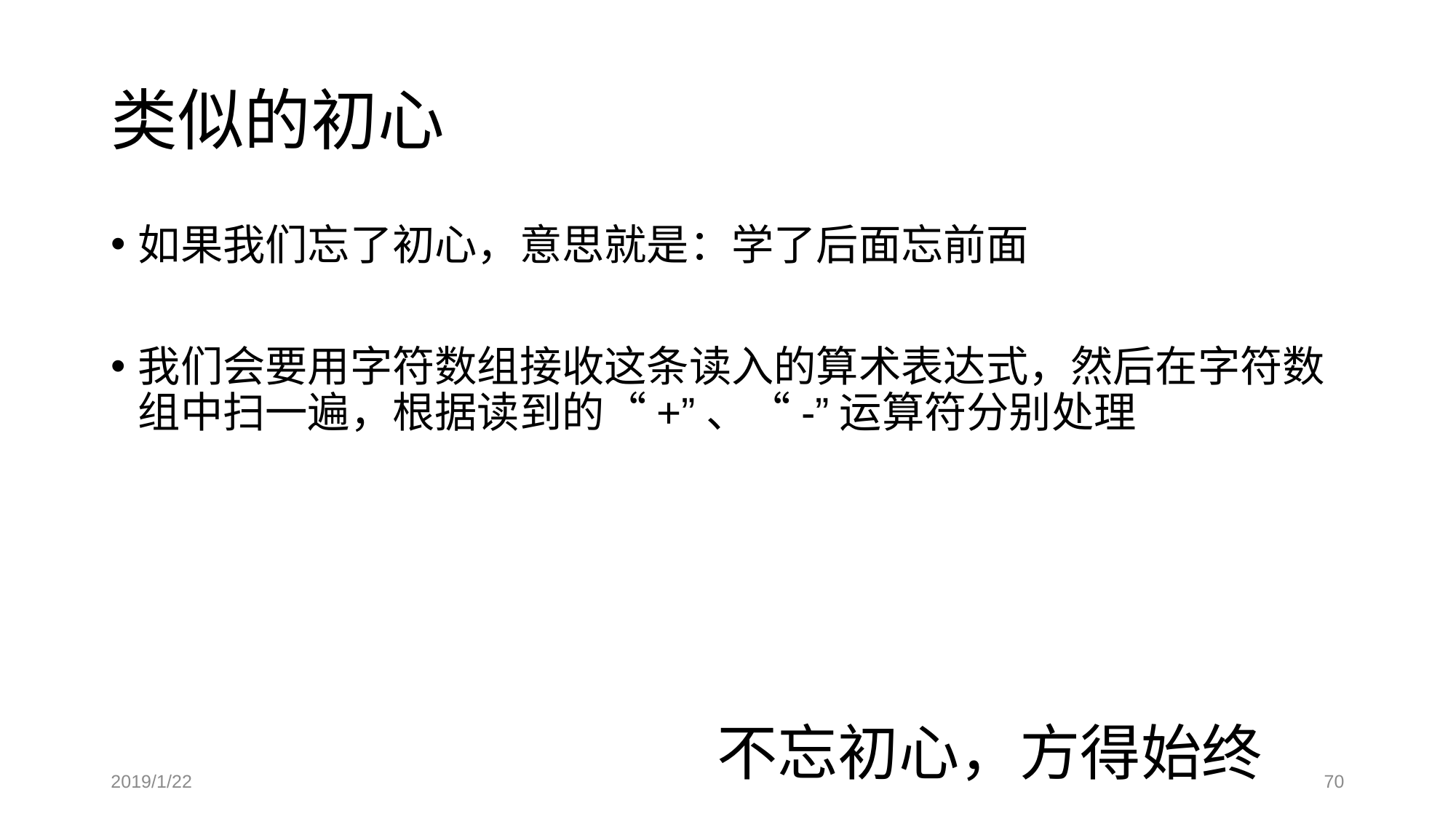

# 类似的初心
如果我们忘了初心，意思就是：学了后面忘前面

我们会要用字符数组接收这条读入的算术表达式，然后在字符数组中扫一遍，根据读到的“+”、“-”运算符分别处理
不忘初心，方得始终
2019/1/22
70